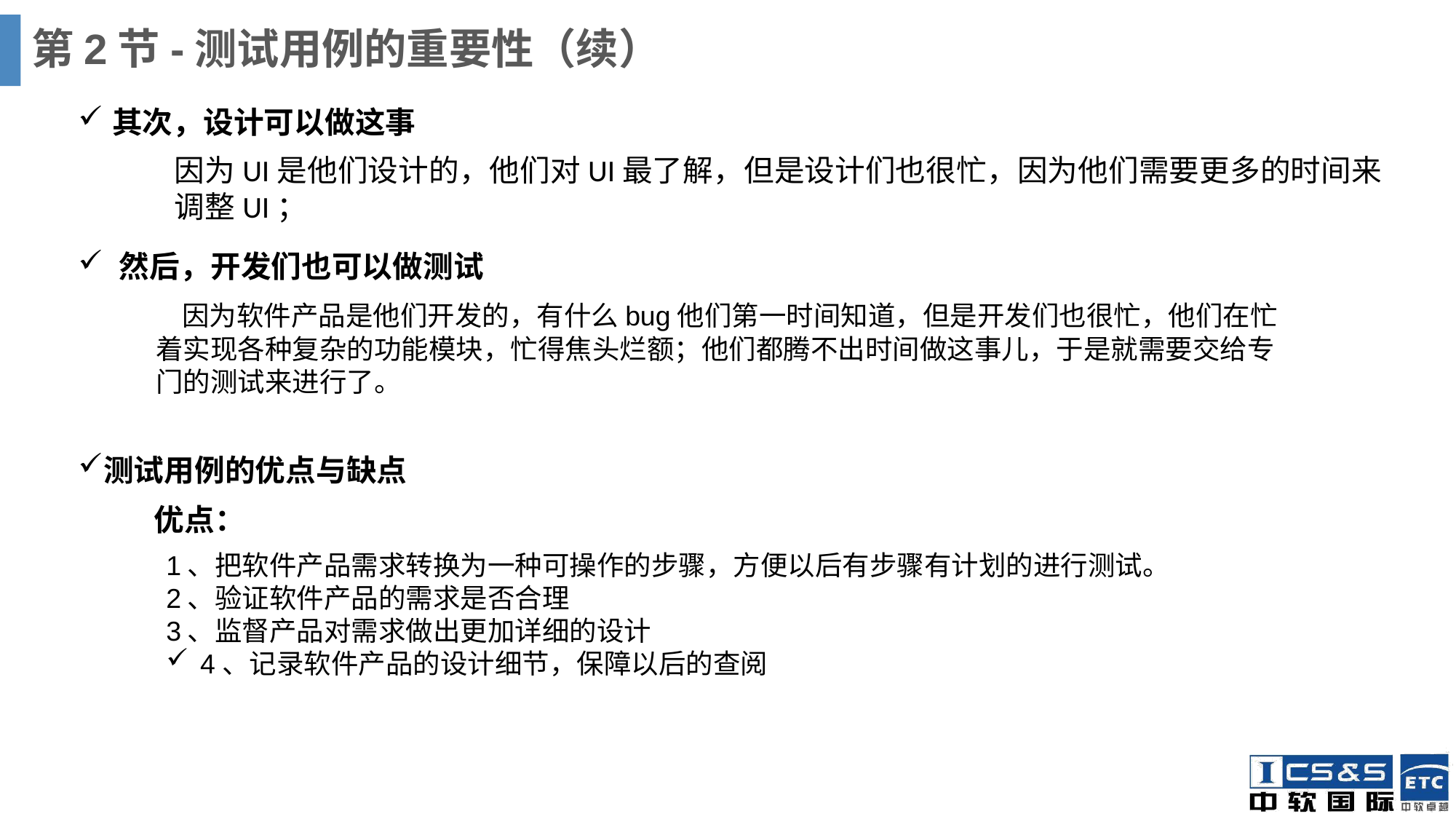

# 第2节-测试用例的重要性（续）
其次，设计可以做这事
因为UI是他们设计的，他们对UI最了解，但是设计们也很忙，因为他们需要更多的时间来调整UI；
然后，开发们也可以做测试
   因为软件产品是他们开发的，有什么bug他们第一时间知道，但是开发们也很忙，他们在忙着实现各种复杂的功能模块，忙得焦头烂额；他们都腾不出时间做这事儿，于是就需要交给专门的测试来进行了。
测试用例的优点与缺点
优点：
1、把软件产品需求转换为一种可操作的步骤，方便以后有步骤有计划的进行测试。2、验证软件产品的需求是否合理3、监督产品对需求做出更加详细的设计4、记录软件产品的设计细节，保障以后的查阅